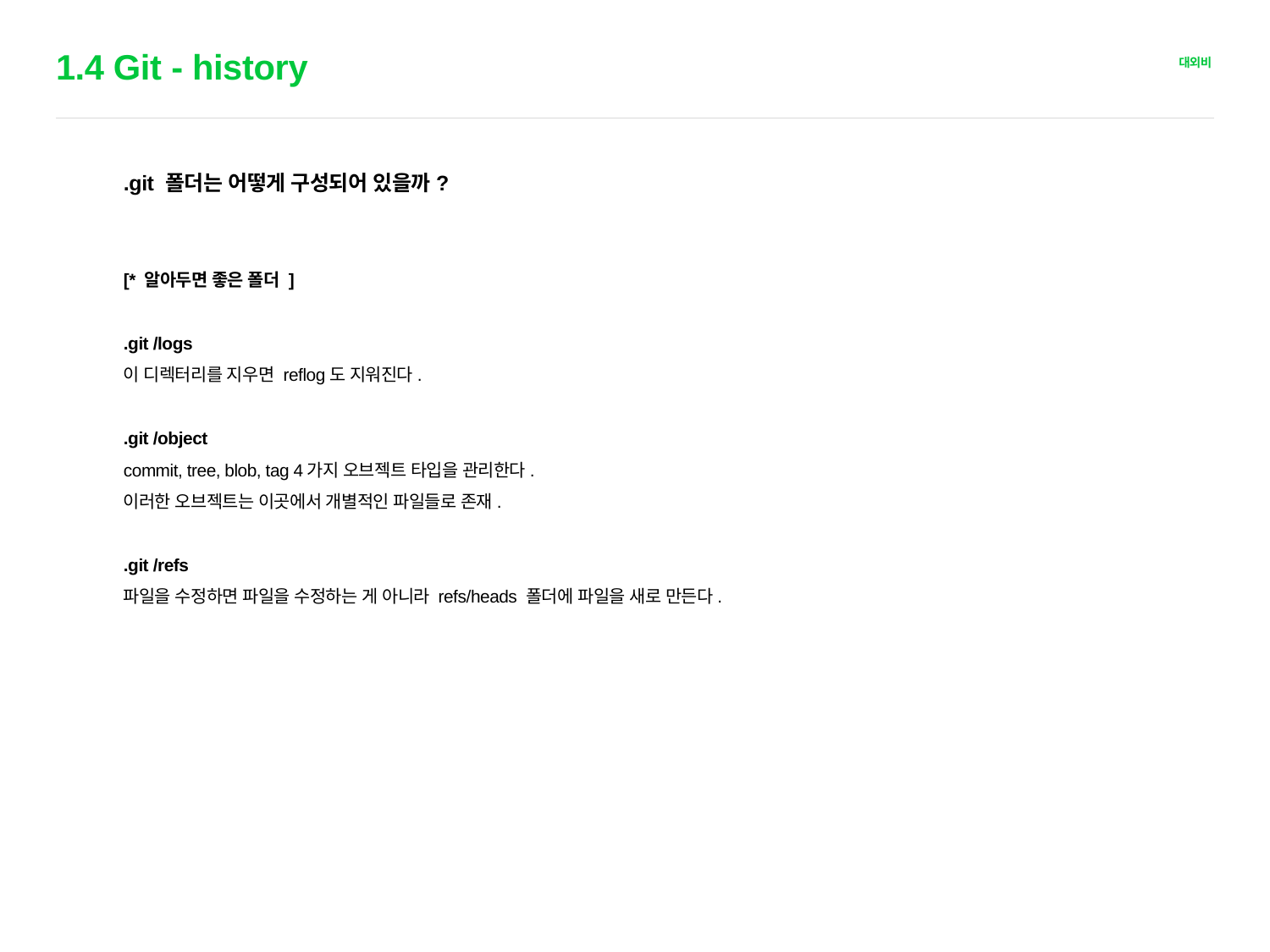

# 1.4 Git - history
.git 폴더는 어떻게 구성되어 있을까?

[* 알아두면 좋은 폴더 ]

.git /logs
이 디렉터리를 지우면 reflog도 지워진다.

.git /object
commit, tree, blob, tag 4가지 오브젝트 타입을 관리한다.
이러한 오브젝트는 이곳에서 개별적인 파일들로 존재.

.git /refs
파일을 수정하면 파일을 수정하는 게 아니라 refs/heads 폴더에 파일을 새로 만든다.